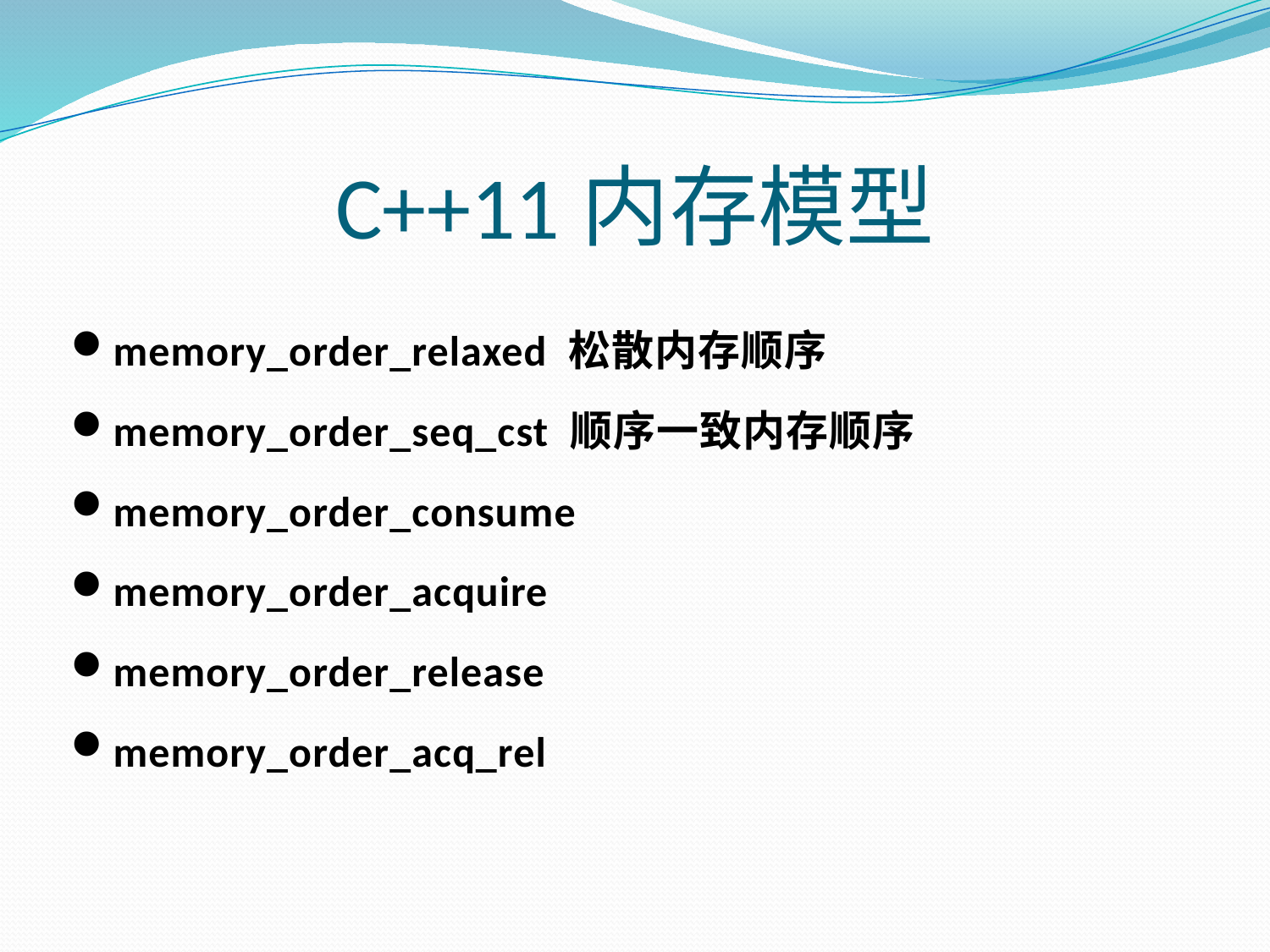

C++11内存模型

memory_order_relaxed 松散内存顺序
memory_order_seq_cst 顺序一致内存顺序
memory_order_consume
memory_order_acquire
memory_order_release
memory_order_acq_rel